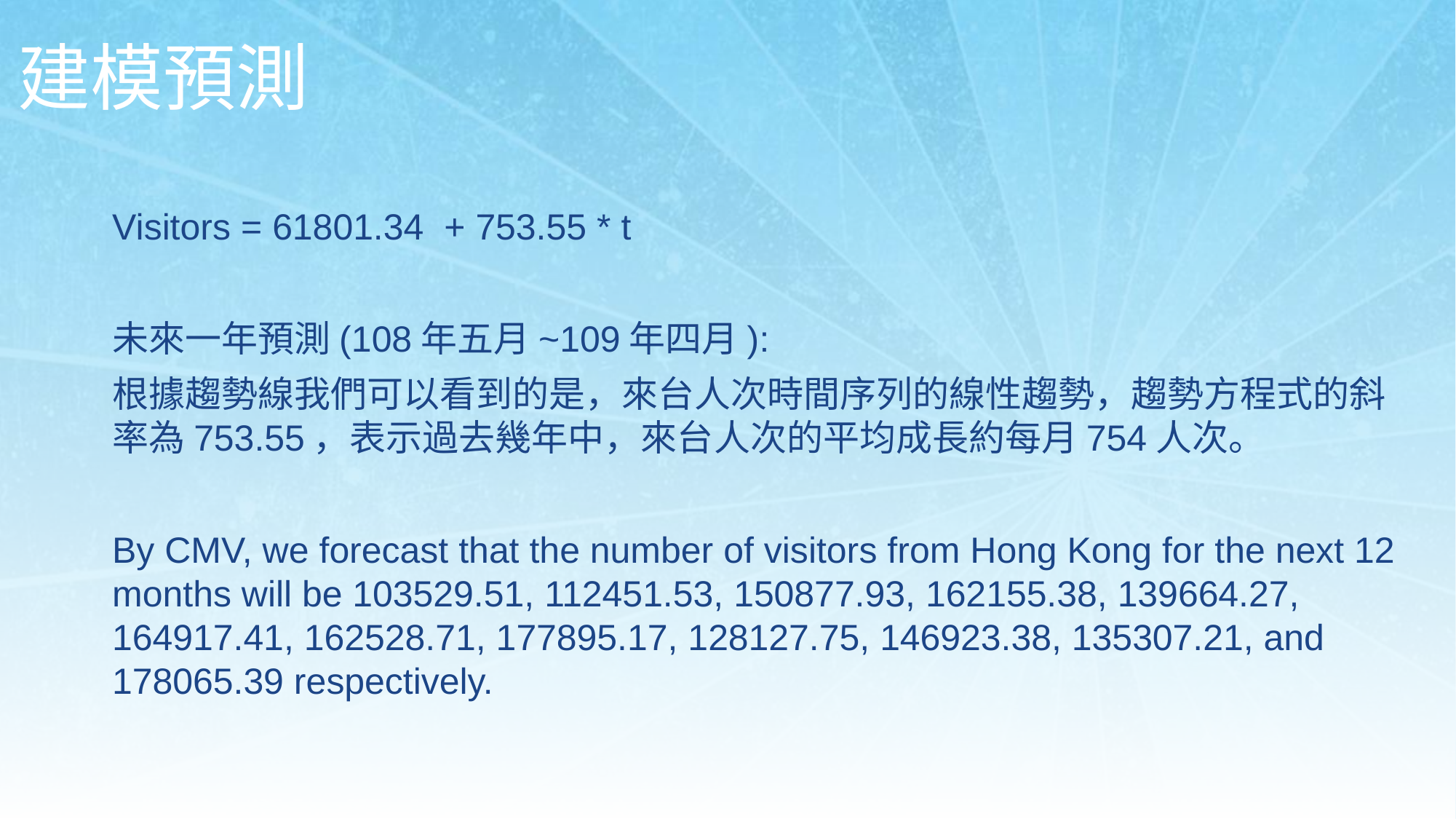

建模預測

Visitors = 61801.34  + 753.55 * t

未來一年預測(108年五月~109年四月):
根據趨勢線我們可以看到的是，來台人次時間序列的線性趨勢，趨勢方程式的斜 率為753.55，表示過去幾年中，來台人次的平均成長約每月754人次。

By CMV, we forecast that the number of visitors from Hong Kong for the next 12 months will be 103529.51, 112451.53, 150877.93, 162155.38, 139664.27, 164917.41, 162528.71, 177895.17, 128127.75, 146923.38, 135307.21, and 178065.39 respectively.